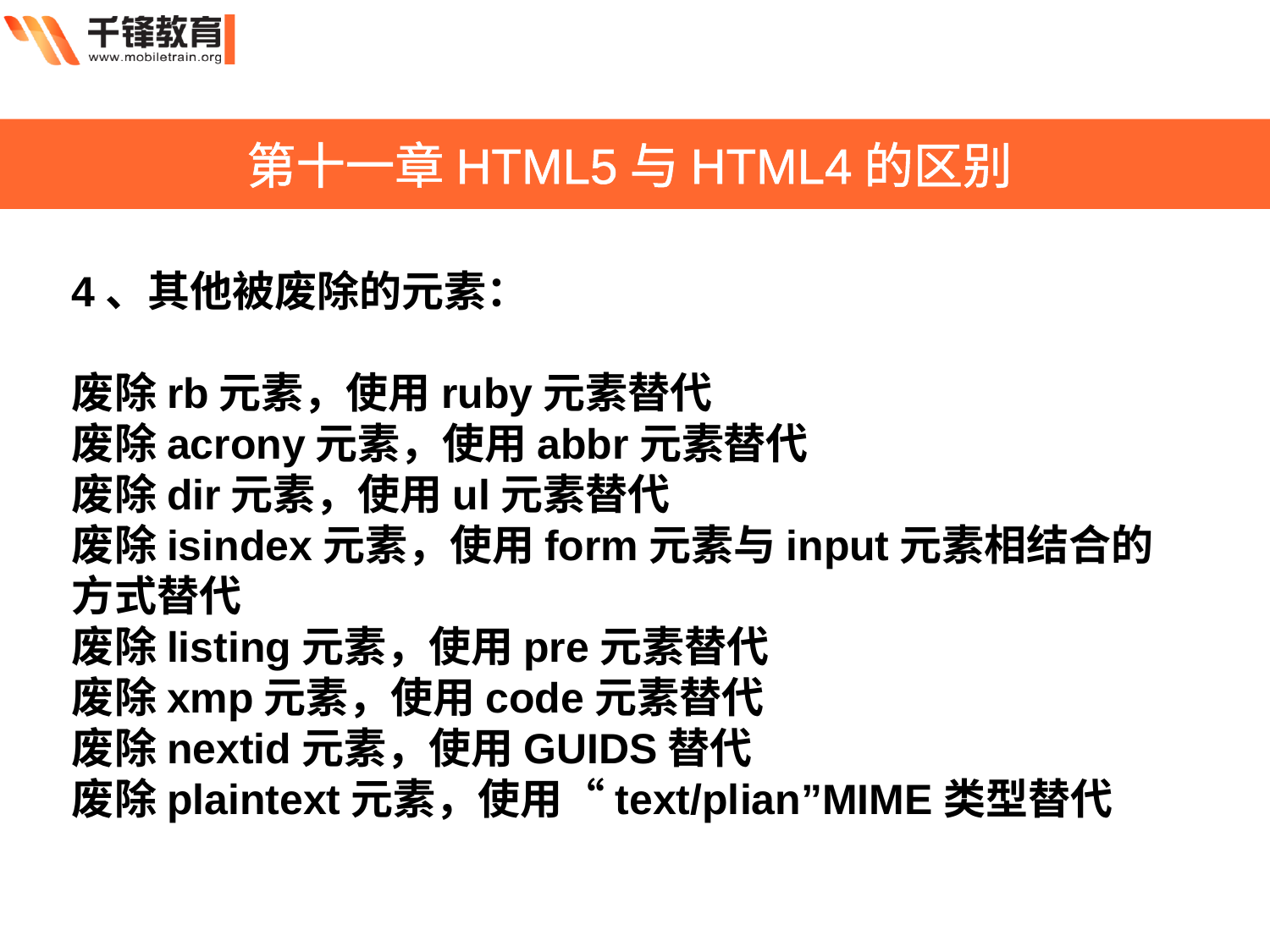

第十一章HTML5与HTML4的区别
4、其他被废除的元素：

废除rb元素，使用ruby元素替代
废除acrony元素，使用abbr元素替代
废除dir元素，使用ul元素替代
废除isindex元素，使用form元素与input元素相结合的方式替代
废除listing元素，使用pre元素替代
废除xmp元素，使用code元素替代
废除nextid元素，使用GUIDS替代
废除plaintext元素，使用“text/plian”MIME类型替代